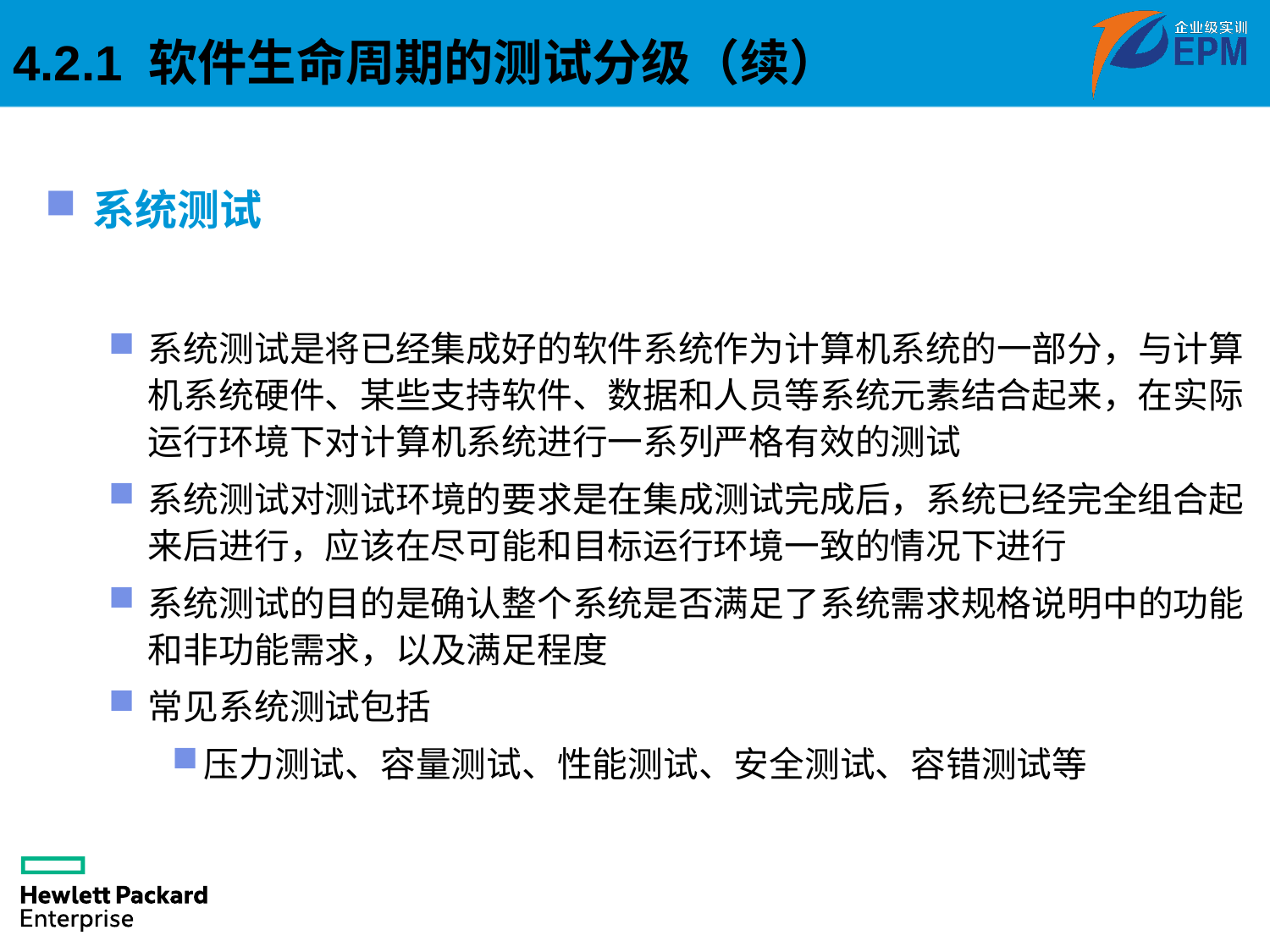

4.2.1 软件生命周期的测试分级（续）
系统测试

系统测试是将已经集成好的软件系统作为计算机系统的一部分，与计算机系统硬件、某些支持软件、数据和人员等系统元素结合起来，在实际运行环境下对计算机系统进行一系列严格有效的测试
系统测试对测试环境的要求是在集成测试完成后，系统已经完全组合起来后进行，应该在尽可能和目标运行环境一致的情况下进行
系统测试的目的是确认整个系统是否满足了系统需求规格说明中的功能和非功能需求，以及满足程度
常见系统测试包括
压力测试、容量测试、性能测试、安全测试、容错测试等